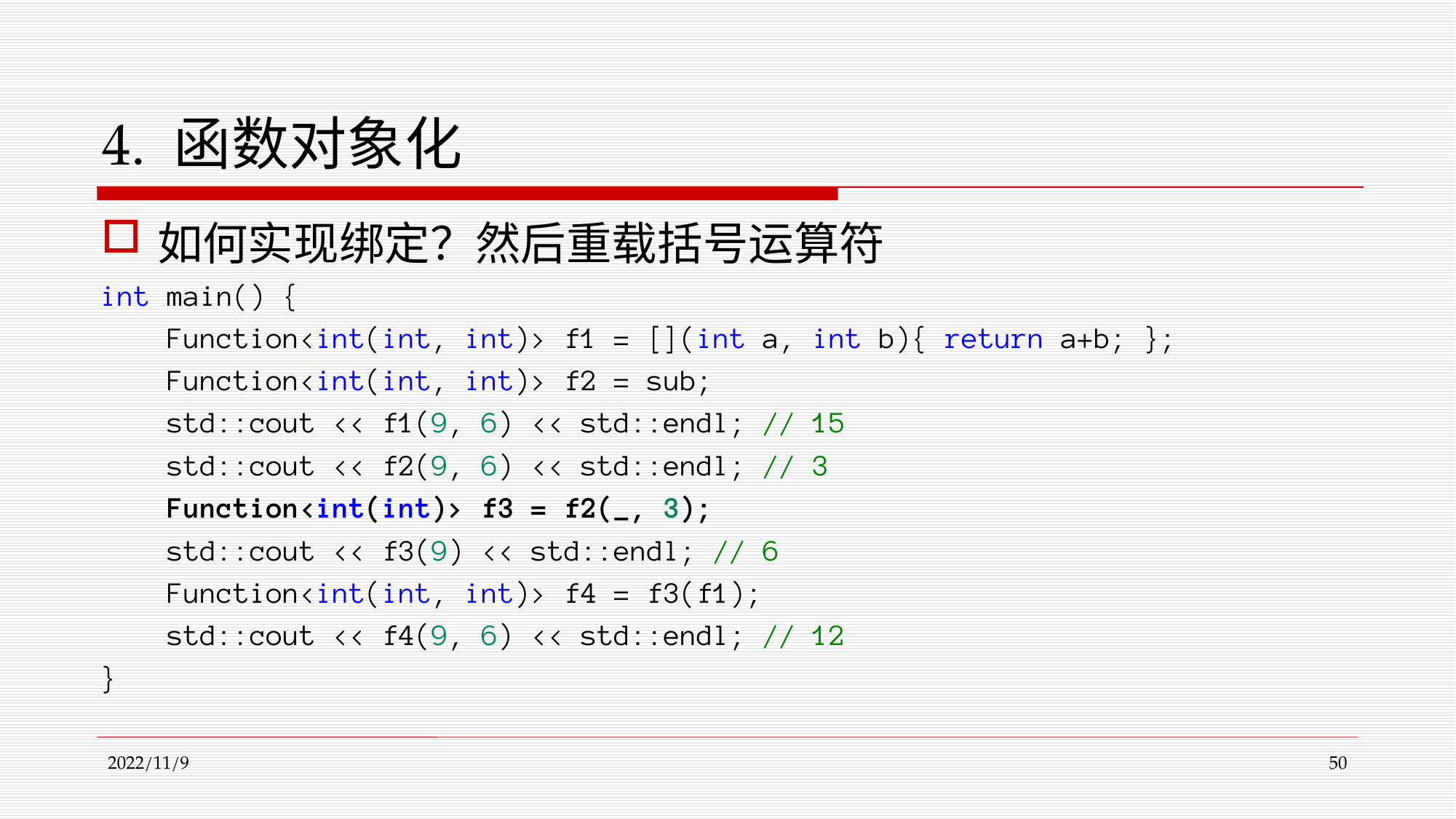

# 4. 函数对象化
如何实现绑定？然后重载括号运算符
int main() {
    Function<int(int, int)> f1 = [](int a, int b){ return a+b; };
    Function<int(int, int)> f2 = sub;
    std::cout << f1(9, 6) << std::endl; // 15
    std::cout << f2(9, 6) << std::endl; // 3
    Function<int(int)> f3 = f2(_, 3);
    std::cout << f3(9) << std::endl; // 6
    Function<int(int, int)> f4 = f3(f1);
    std::cout << f4(9, 6) << std::endl; // 12
}

2022/11/9
50